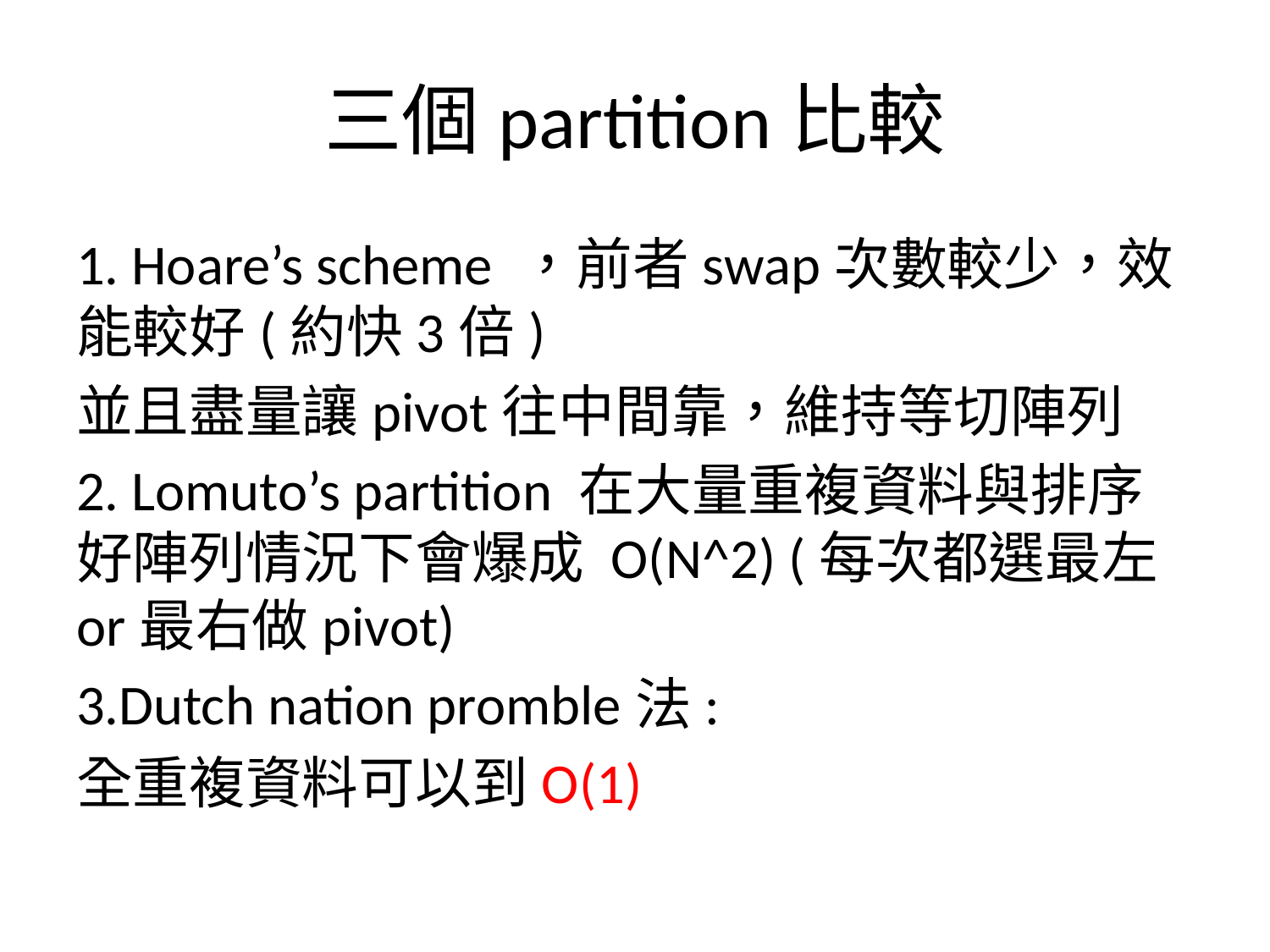

# 三個partition比較
1. Hoare’s scheme ，前者swap次數較少，效能較好(約快3倍)
並且盡量讓pivot往中間靠，維持等切陣列
2. Lomuto’s partition 在大量重複資料與排序好陣列情況下會爆成 O(N^2) (每次都選最左or最右做pivot)
3.Dutch nation promble法:
全重複資料可以到O(1)